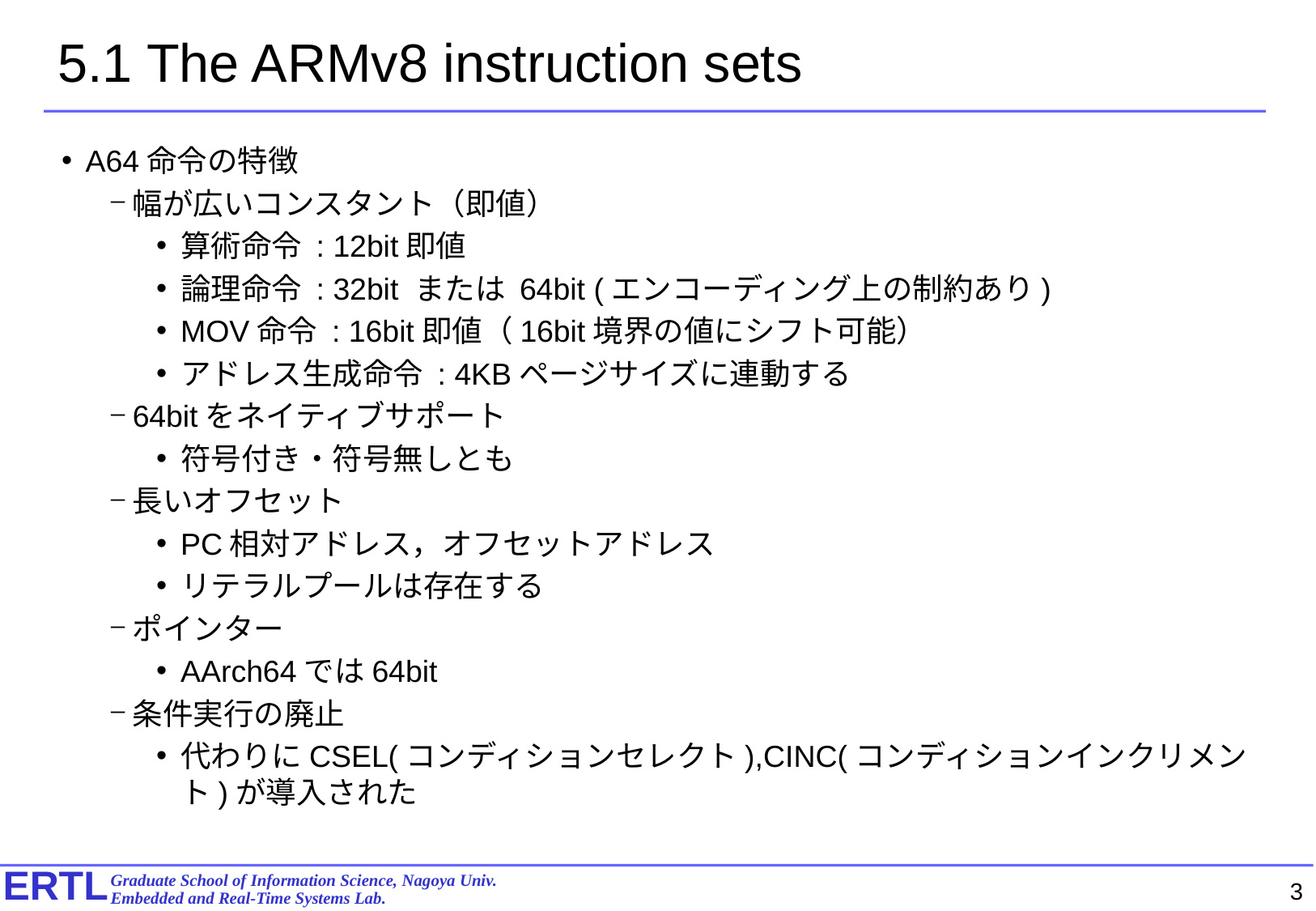

# 5.1 The ARMv8 instruction sets
A64命令の特徴
幅が広いコンスタント（即値）
算術命令 : 12bit即値
論理命令 : 32bit または 64bit (エンコーディング上の制約あり)
MOV命令 : 16bit即値（16bit境界の値にシフト可能）
アドレス生成命令 : 4KBページサイズに連動する
64bitをネイティブサポート
符号付き・符号無しとも
長いオフセット
PC相対アドレス，オフセットアドレス
リテラルプールは存在する
ポインター
AArch64では64bit
条件実行の廃止
代わりにCSEL(コンディションセレクト),CINC(コンディションインクリメント)が導入された
3